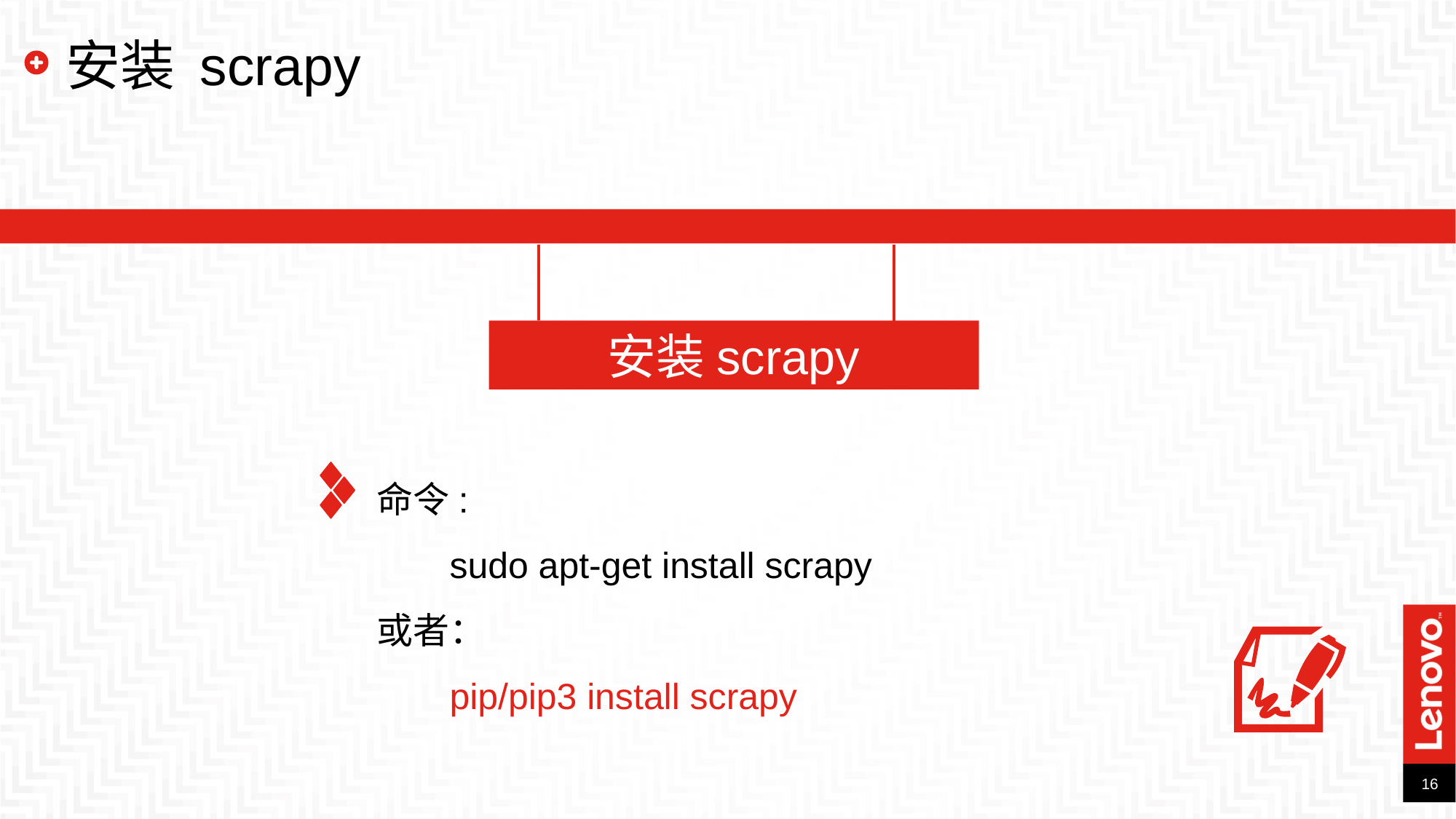

# 安装 scrapy

安装scrapy
命令:
    sudo apt-get install scrapy
或者：
    pip/pip3 install scrapy